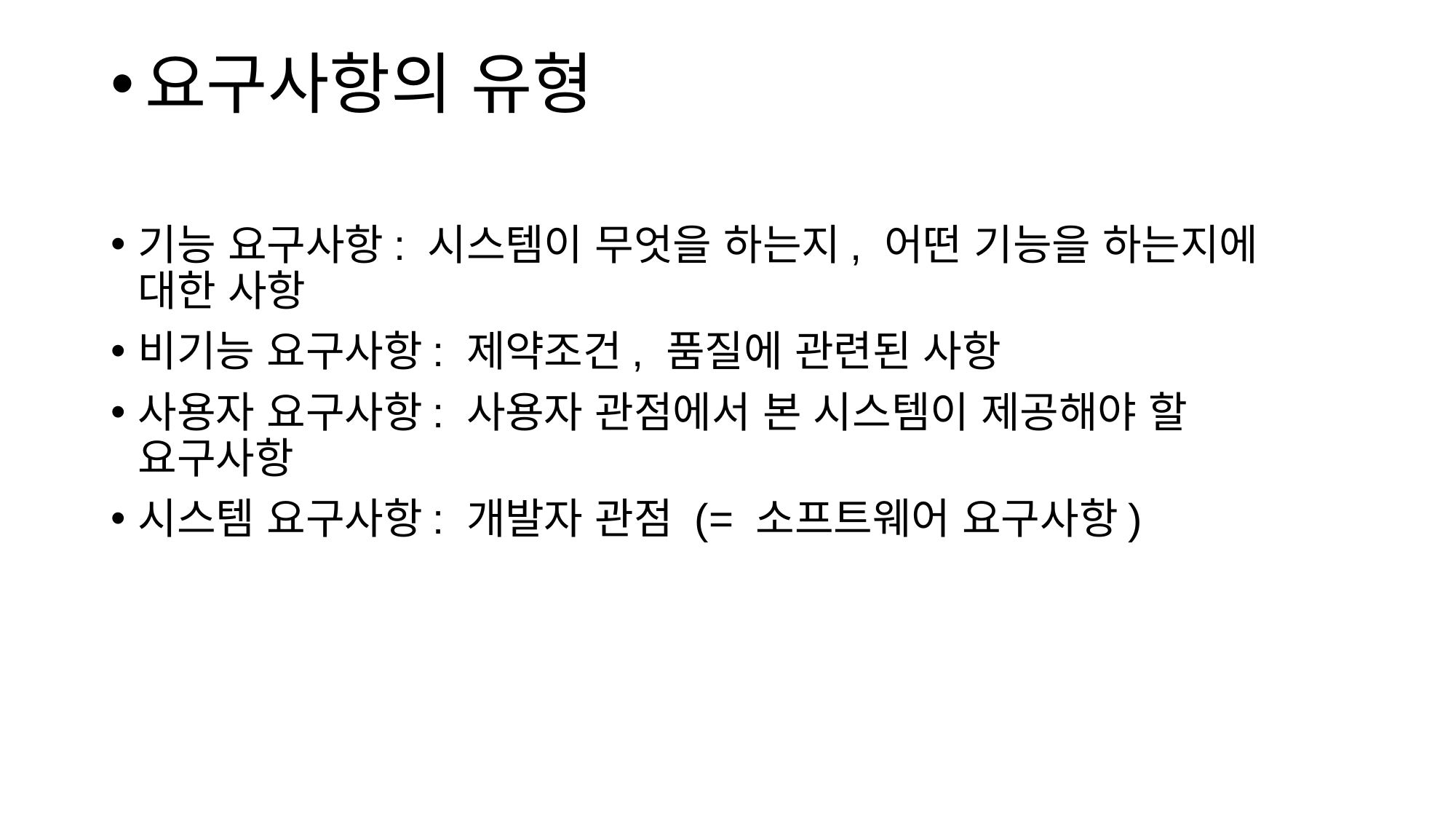

# 요구사항의 유형

기능 요구사항: 시스템이 무엇을 하는지, 어떤 기능을 하는지에 대한 사항
비기능 요구사항: 제약조건, 품질에 관련된 사항
사용자 요구사항: 사용자 관점에서 본 시스템이 제공해야 할 요구사항
시스템 요구사항: 개발자 관점 (= 소프트웨어 요구사항)